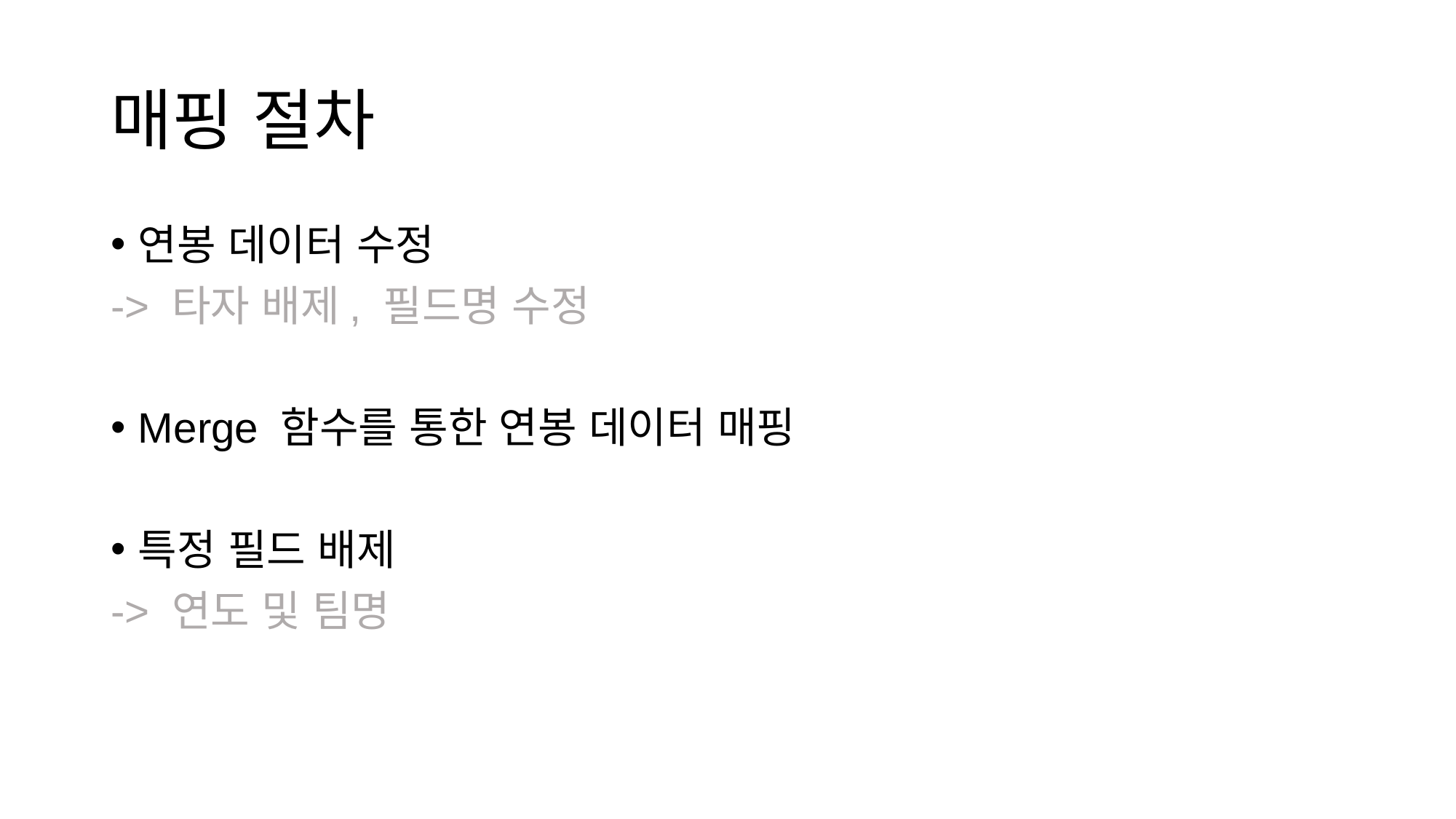

# 매핑 절차
연봉 데이터 수정
-> 타자 배제, 필드명 수정

Merge 함수를 통한 연봉 데이터 매핑

특정 필드 배제
-> 연도 및 팀명